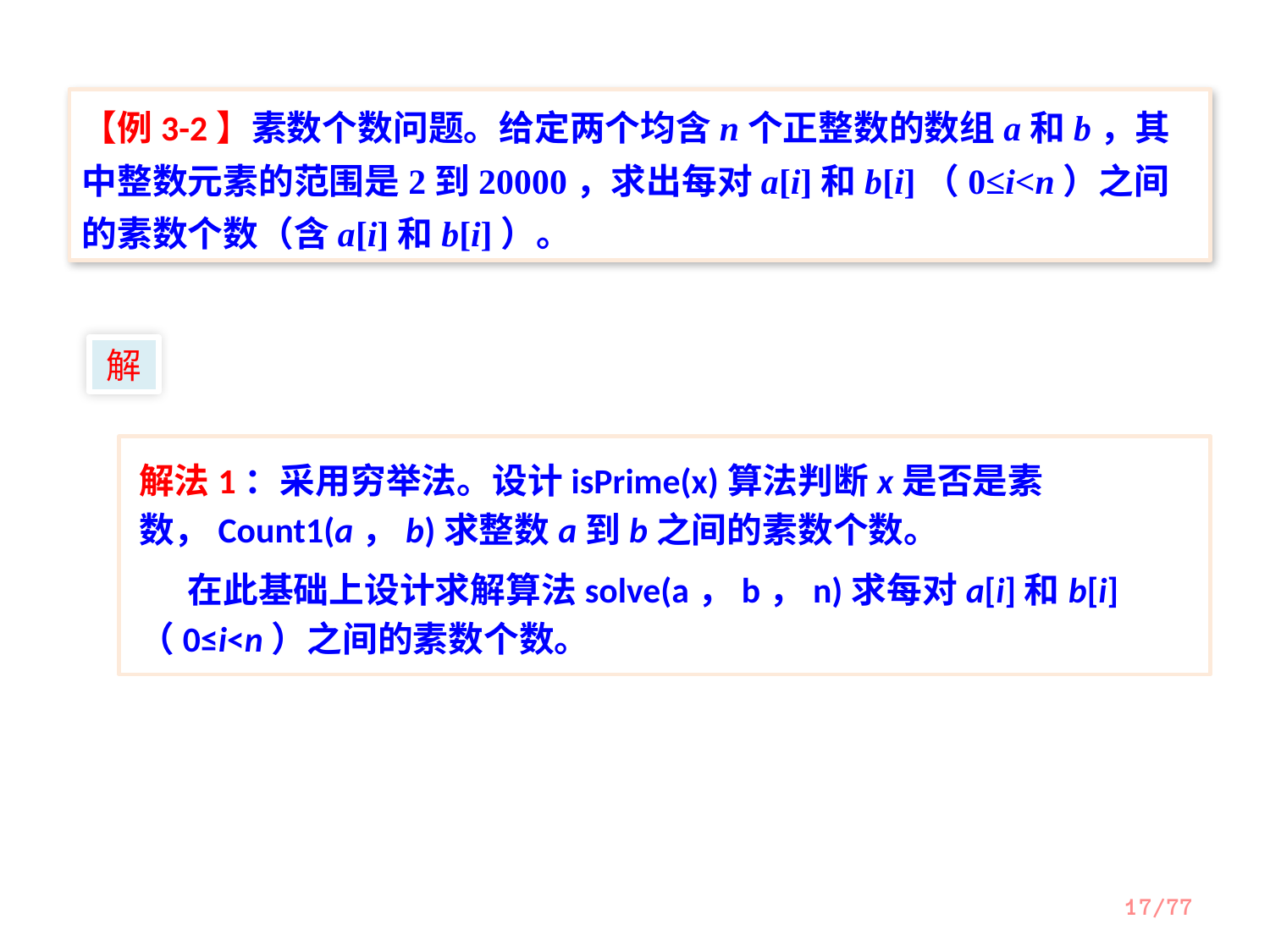

【例3-2】素数个数问题。给定两个均含n个正整数的数组a和b，其中整数元素的范围是2到20000，求出每对a[i]和b[i]（0≤i<n）之间的素数个数（含a[i]和b[i]）。
解
解法1：采用穷举法。设计isPrime(x)算法判断x是否是素数，Count1(a，b)求整数a到b之间的素数个数。
     在此基础上设计求解算法solve(a，b，n)求每对a[i]和b[i]（0≤i<n）之间的素数个数。
17/77